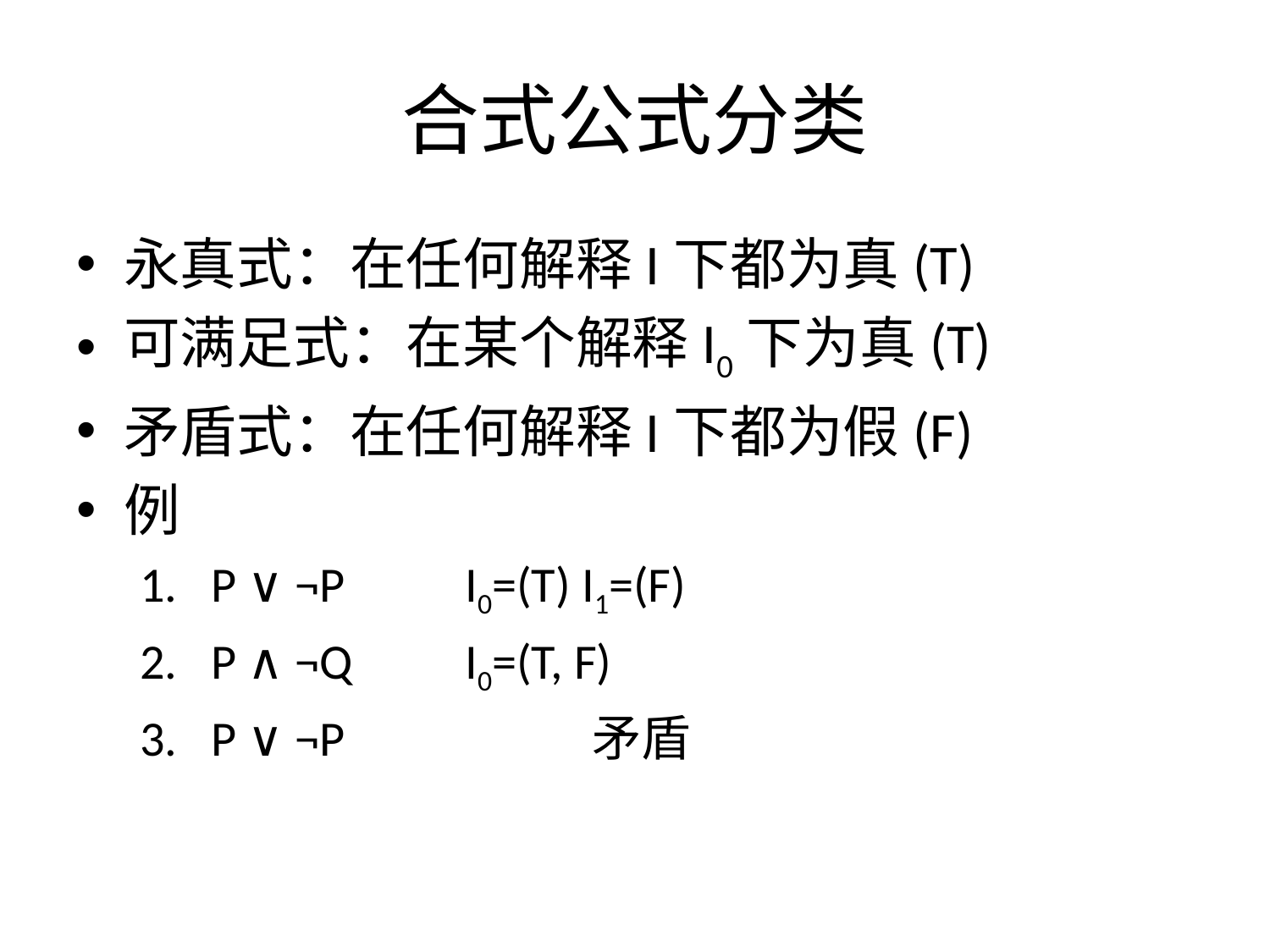

# 合式公式分类
永真式：在任何解释I下都为真(T)
可满足式：在某个解释I0下为真(T)
矛盾式：在任何解释I下都为假(F)
例
P ∨ ¬P     	I0=(T) I1=(F)
P ∧ ¬Q	I0=(T, F)
P ∨ ¬P		矛盾